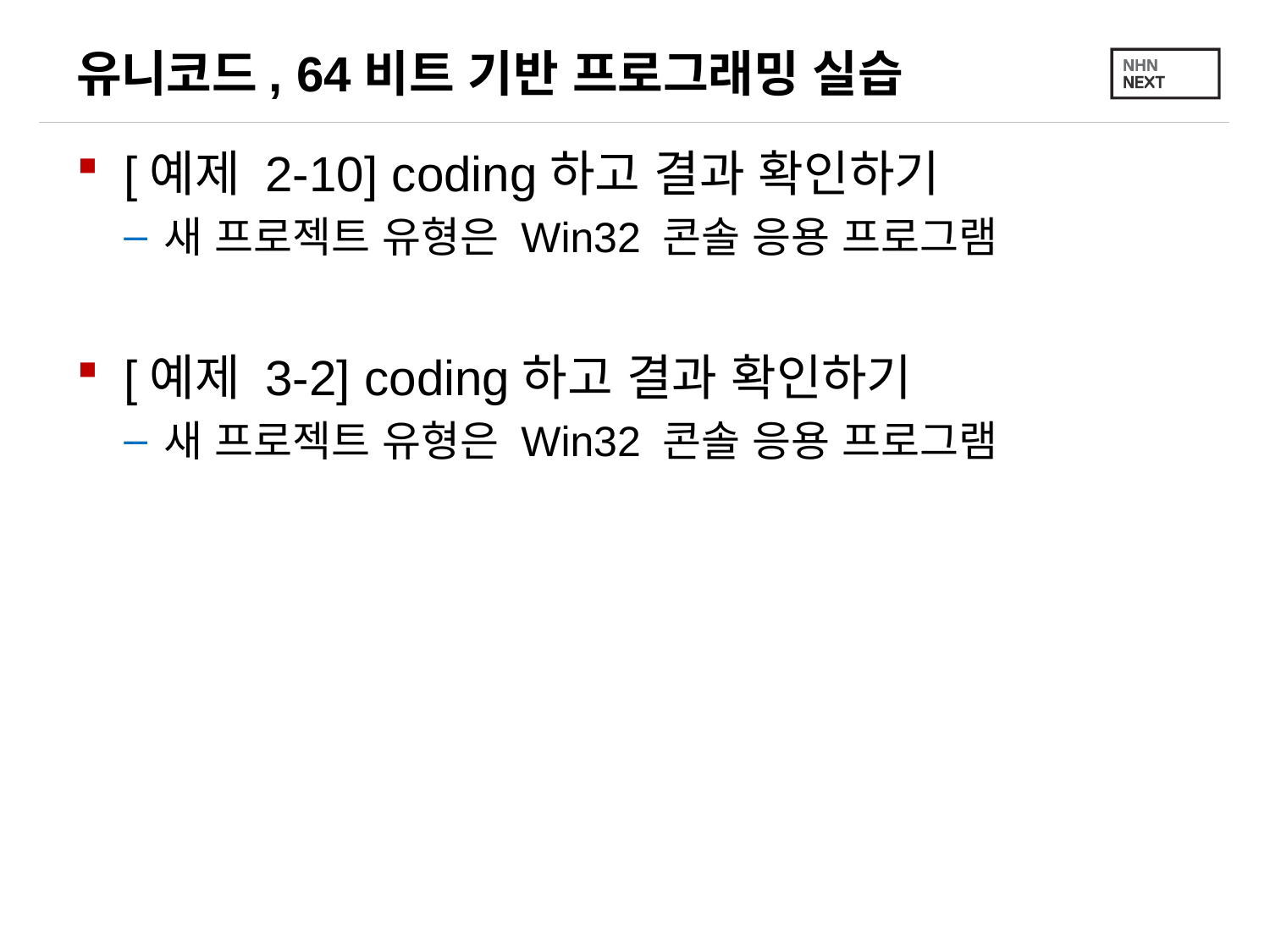

# 유니코드, 64비트 기반 프로그래밍 실습
[예제 2-10] coding하고 결과 확인하기
새 프로젝트 유형은 Win32 콘솔 응용 프로그램

[예제 3-2] coding하고 결과 확인하기
새 프로젝트 유형은 Win32 콘솔 응용 프로그램